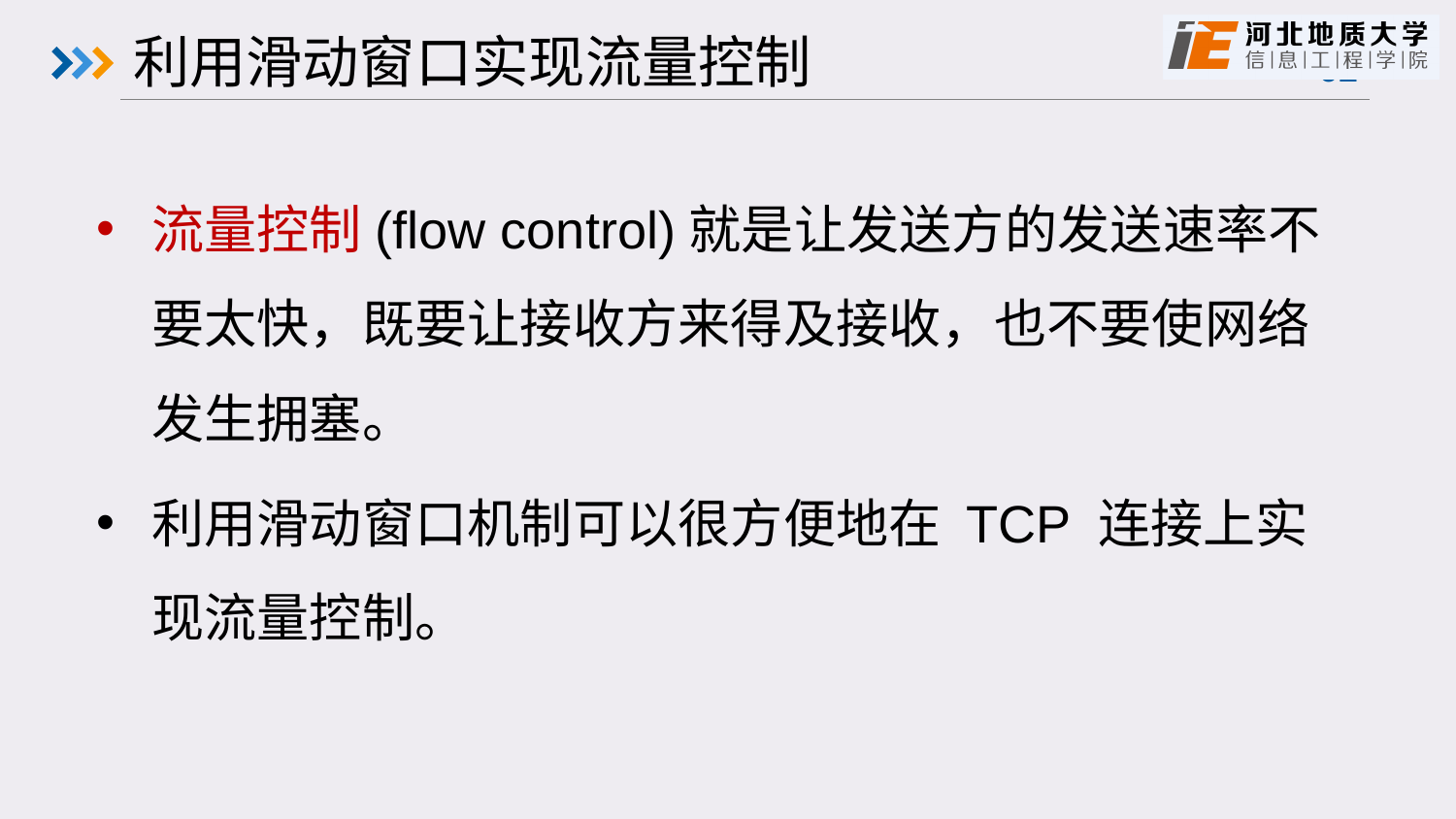

# 利用滑动窗口实现流量控制
流量控制(flow control)就是让发送方的发送速率不要太快，既要让接收方来得及接收，也不要使网络发生拥塞。
利用滑动窗口机制可以很方便地在 TCP 连接上实现流量控制。